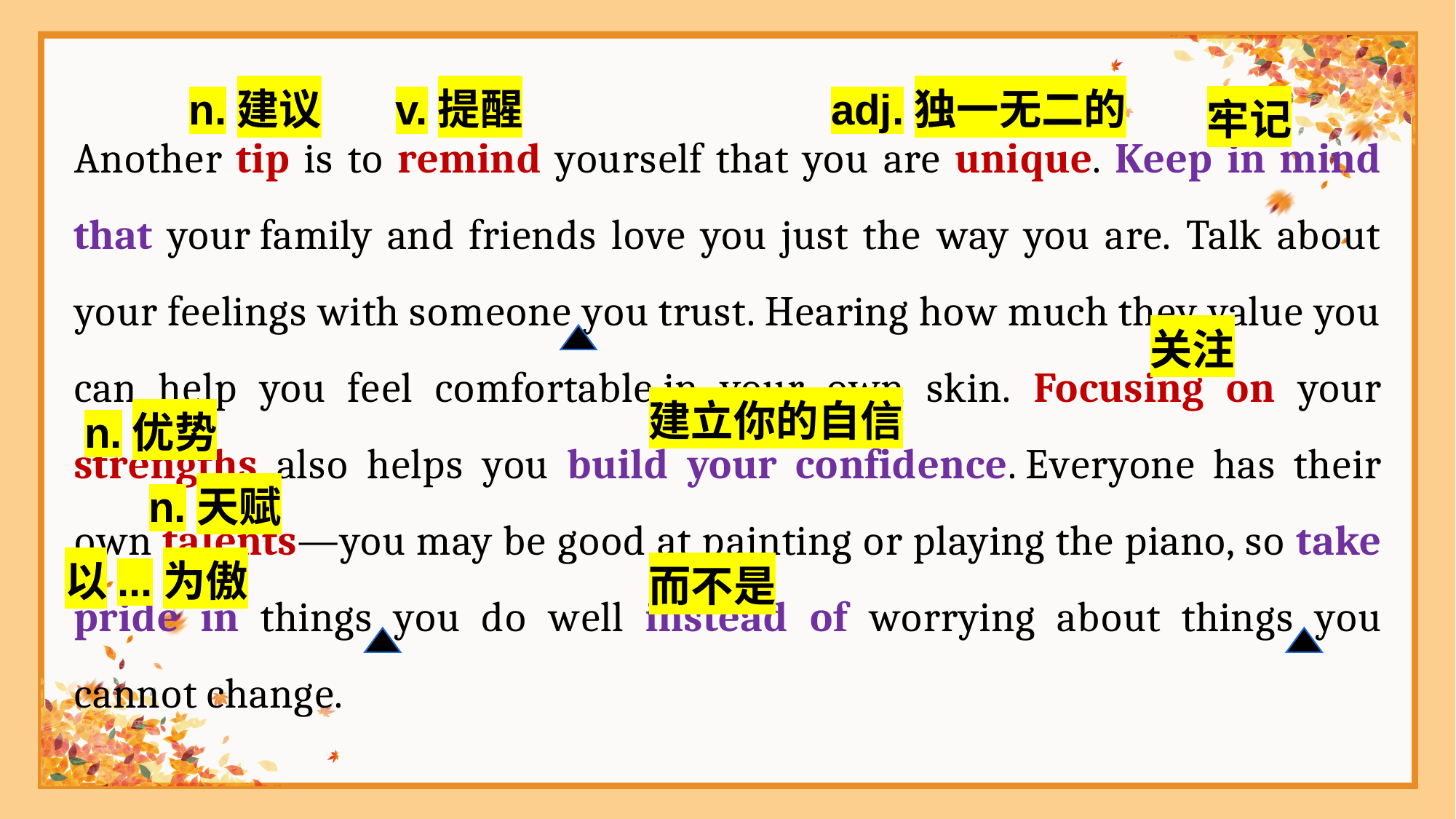

n.建议
v.提醒
adj.独一无二的
牢记
Another tip is to remind yourself that you are unique. Keep in mind that your family and friends love you just the way you are. Talk about your feelings with someone you trust. Hearing how much they value you can help you feel comfortable in your own skin. Focusing on your strengths also helps you build your confidence. Everyone has their own talents—you may be good at painting or playing the piano, so take pride in things you do well instead of worrying about things you cannot change.
关注

建立你的自信
n.优势
n.天赋
以...为傲
而不是